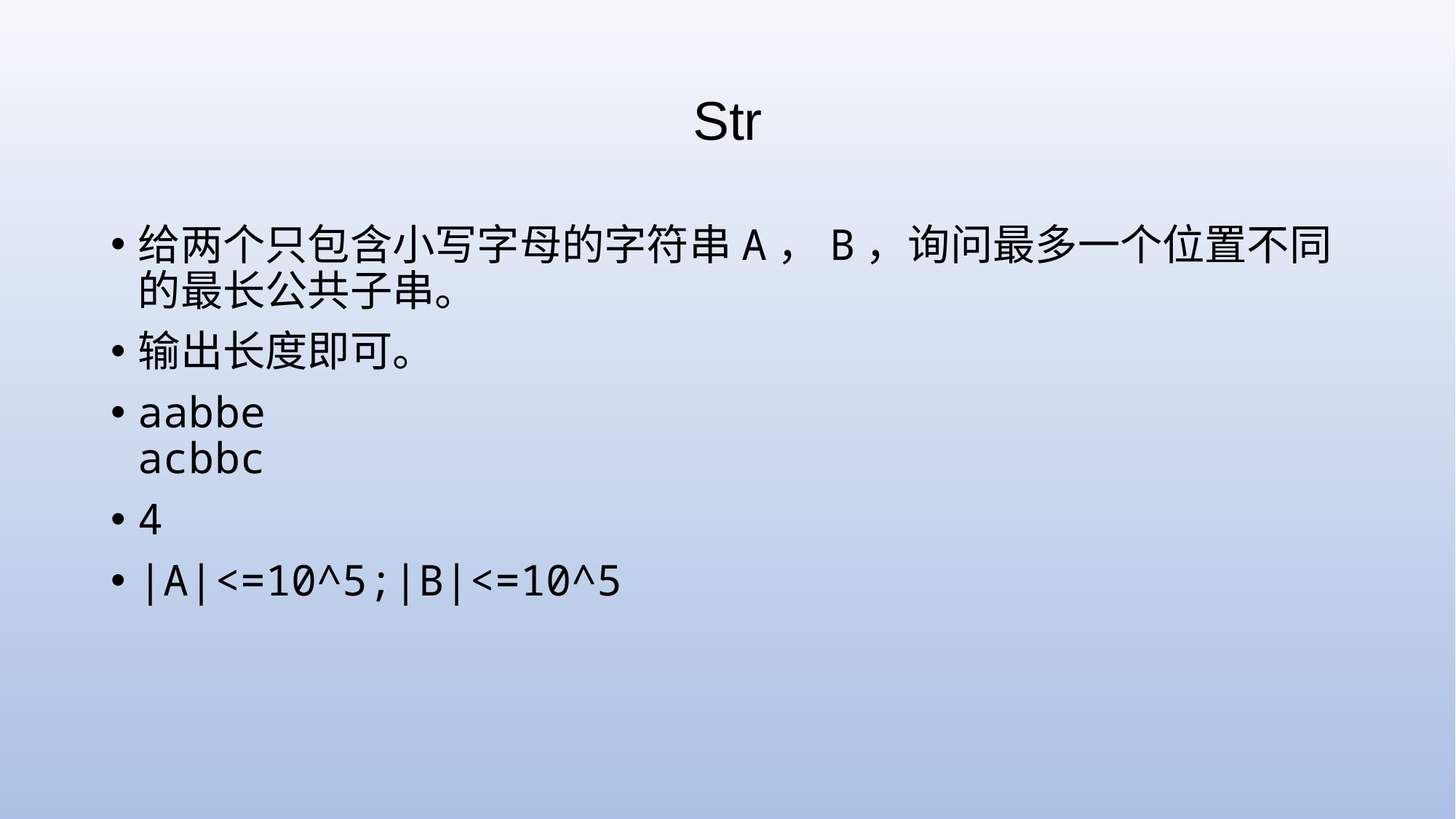

# Str
给两个只包含小写字母的字符串A，B，询问最多一个位置不同的最长公共子串。
输出长度即可。
aabbe
acbbc
4
|A|<=10^5;|B|<=10^5